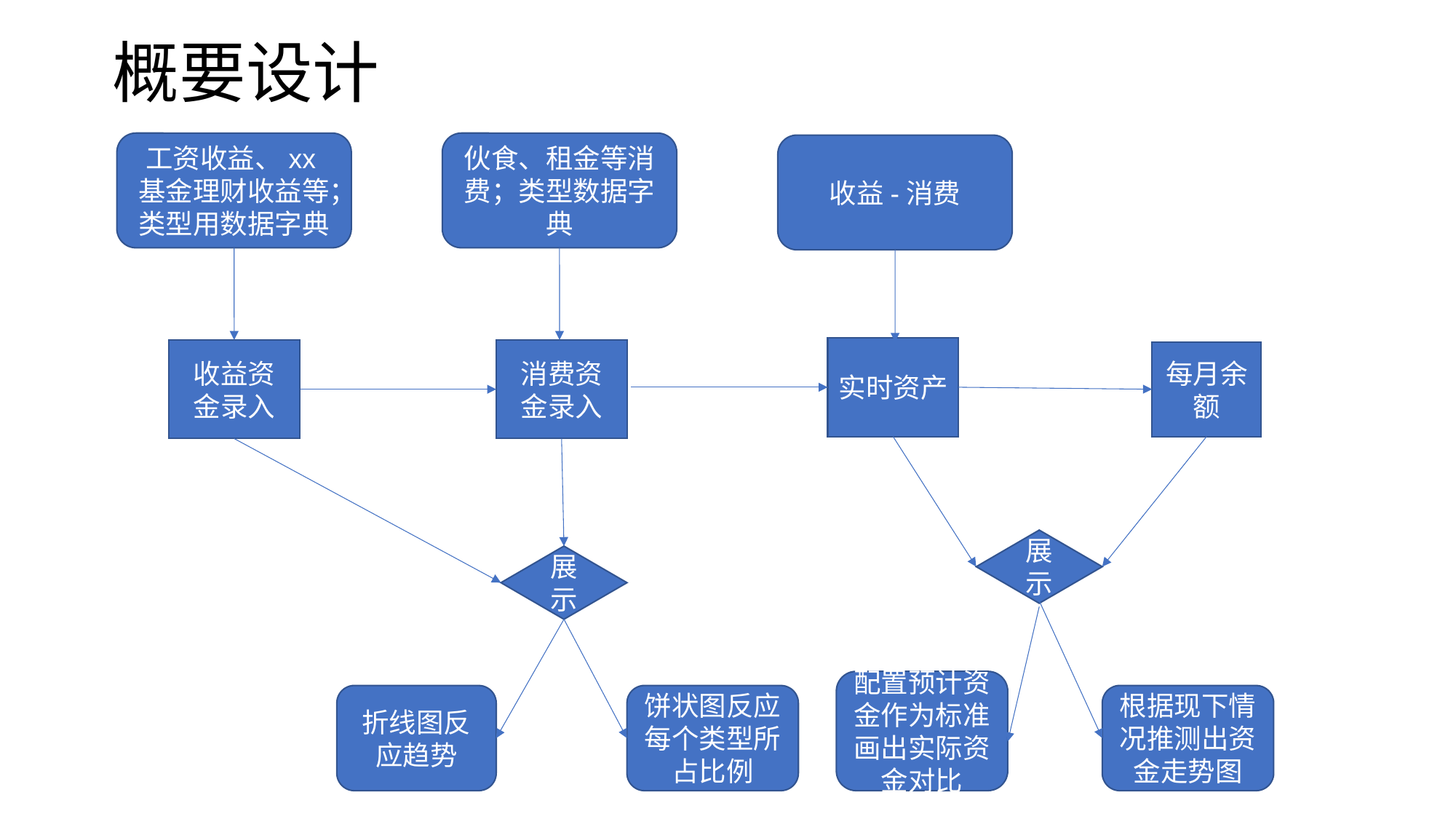

# 概要设计

伙食、租金等消费；类型数据字典
工资收益、xx基金理财收益等；类型用数据字典
收益-消费
实时资产
收益资
金录入
消费资
金录入
每月余额
展示
展示
配置预计资金作为标准
画出实际资金对比
饼状图反应每个类型所占比例
根据现下情况推测出资金走势图
折线图反应趋势